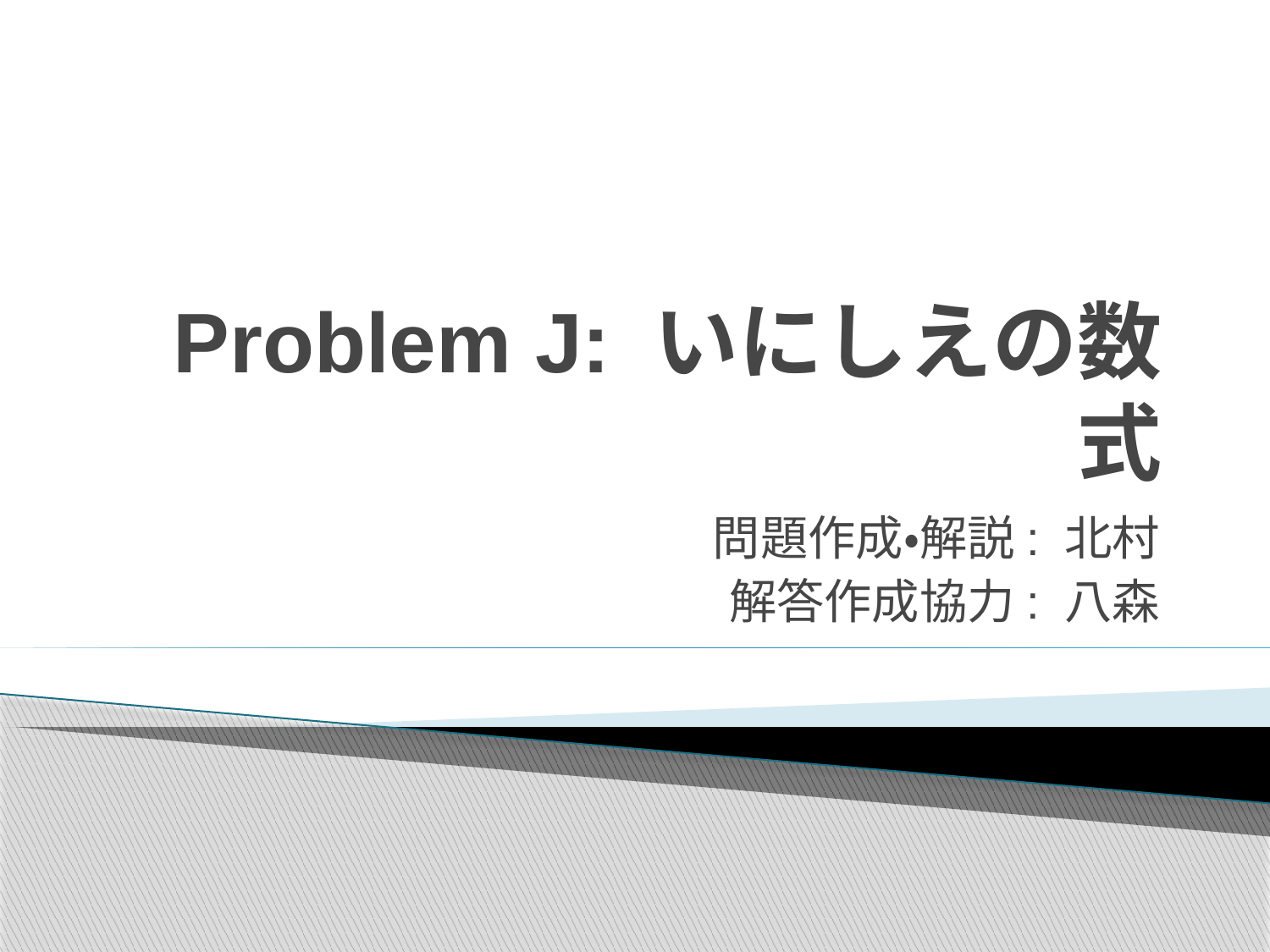

# Problem J: いにしえの数式
問題作成・解説: 北村
解答作成協力: 八森